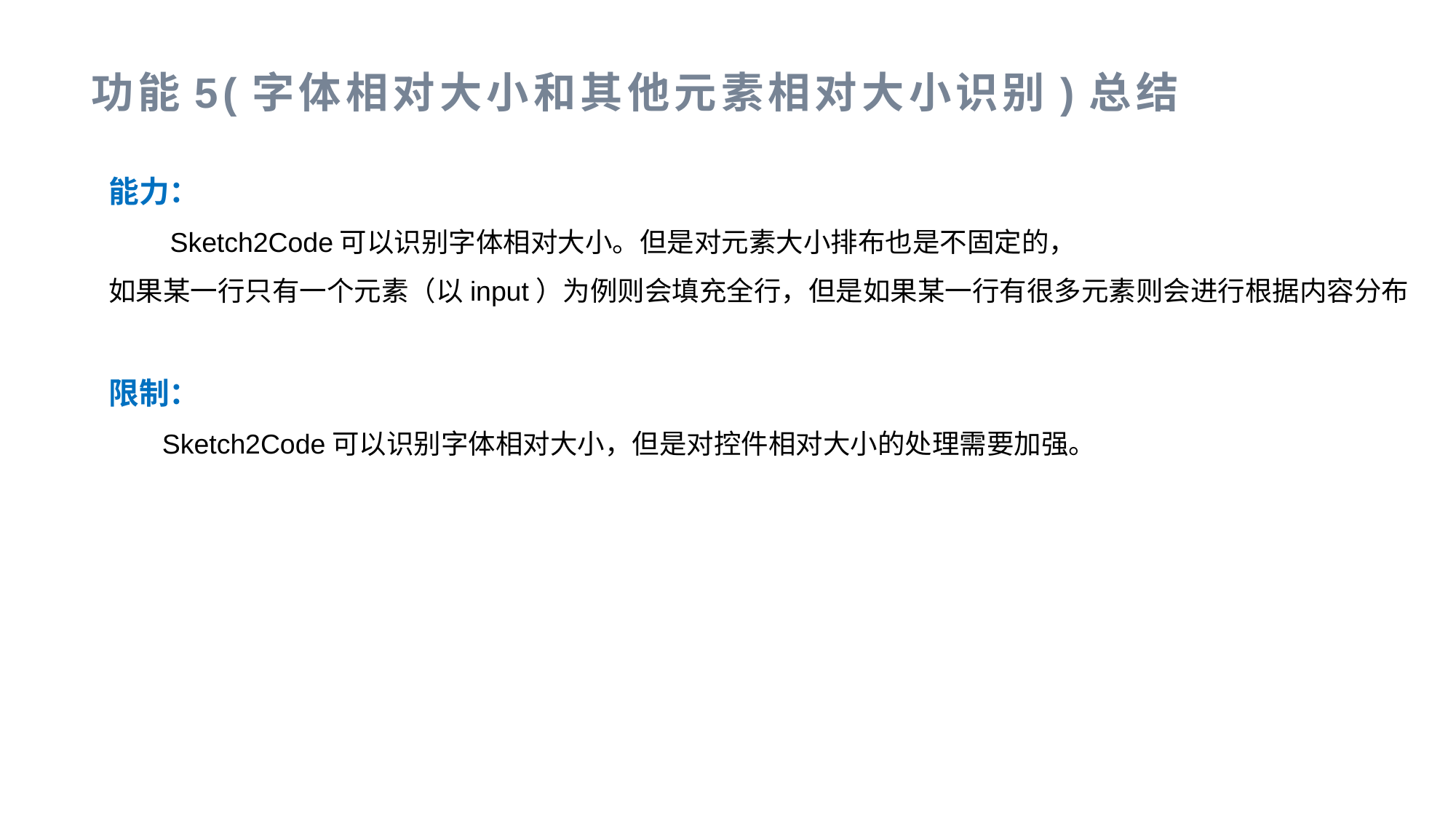

# 功能5(字体相对大小和其他元素相对大小识别)总结
能力：
        Sketch2Code可以识别字体相对大小。但是对元素大小排布也是不固定的，
如果某一行只有一个元素（以input）为例则会填充全行，但是如果某一行有很多元素则会进行根据内容分布

限制：
       Sketch2Code可以识别字体相对大小，但是对控件相对大小的处理需要加强。
20